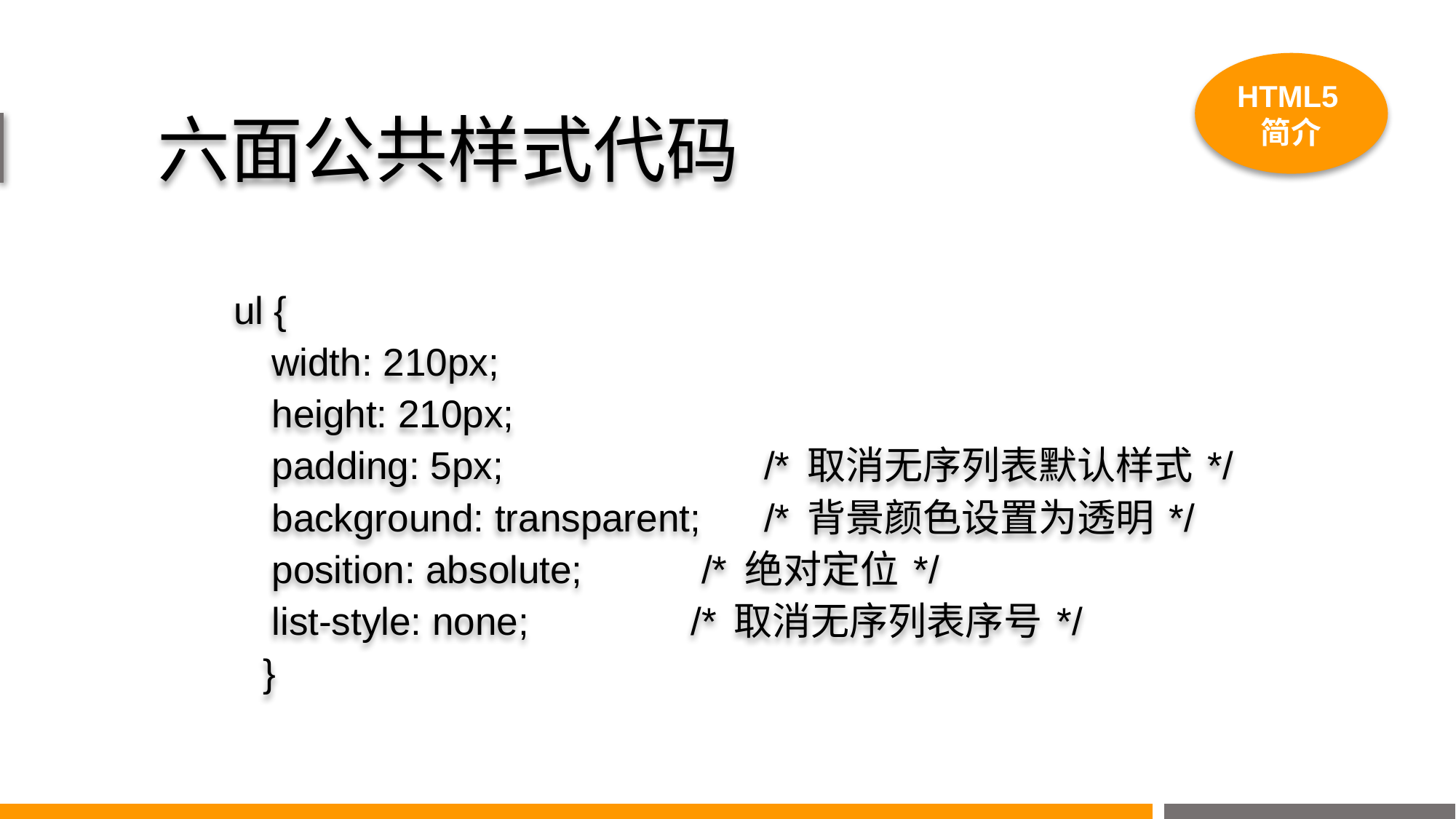

HTML5简介

# 六面公共样式代码
    ul {
	width: 210px;
	height: 210px;
	padding: 5px;	         	     /* 取消无序列表默认样式 */
	background: transparent;	     /* 背景颜色设置为透明 */
	position: absolute;		      /* 绝对定位 */
	list-style: none; 		     /* 取消无序列表序号 */
      }